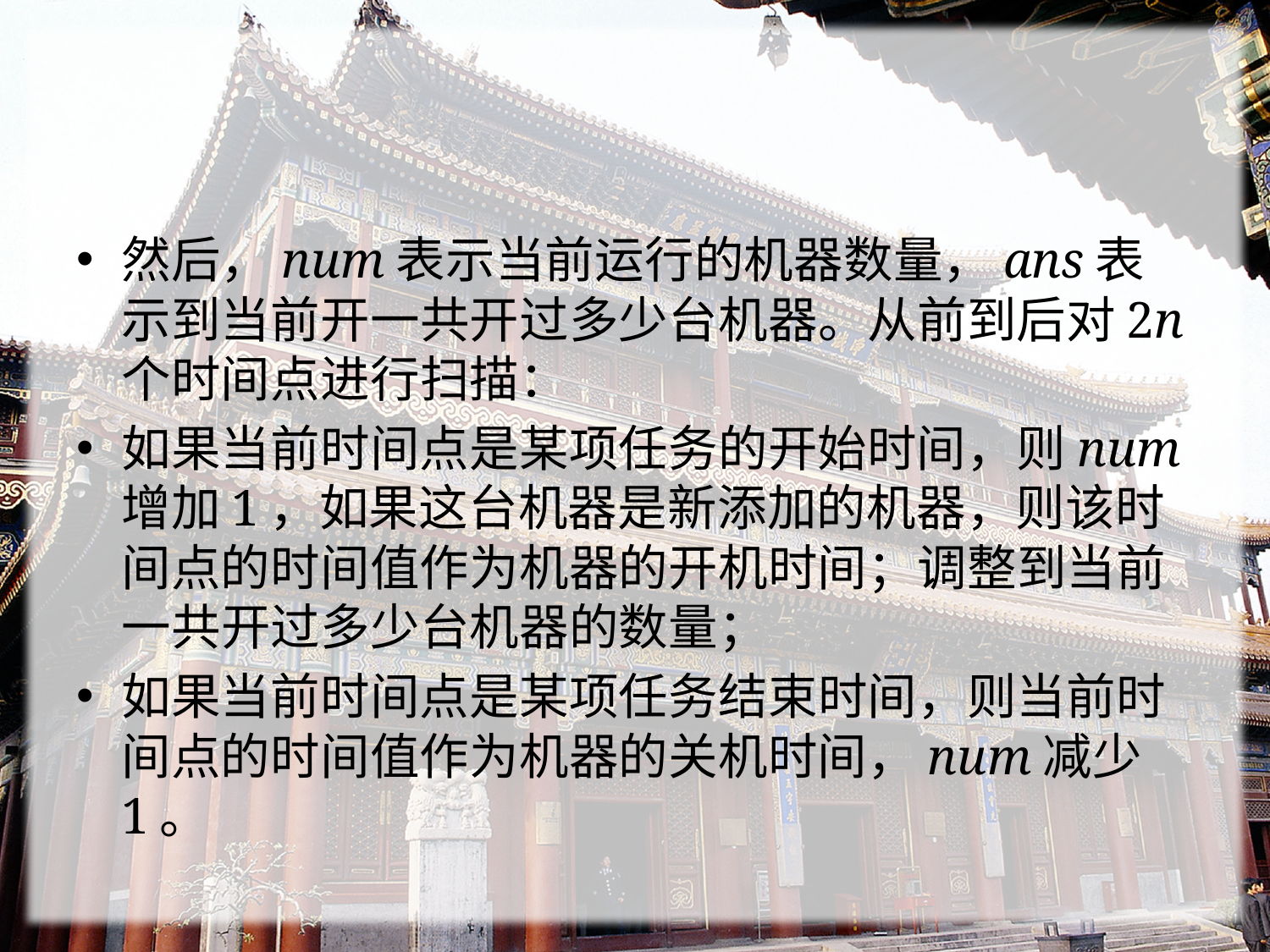

#
然后，num表示当前运行的机器数量，ans表示到当前开一共开过多少台机器。从前到后对2n个时间点进行扫描：
如果当前时间点是某项任务的开始时间，则num增加1，如果这台机器是新添加的机器，则该时间点的时间值作为机器的开机时间；调整到当前一共开过多少台机器的数量；
如果当前时间点是某项任务结束时间，则当前时间点的时间值作为机器的关机时间，num减少1。